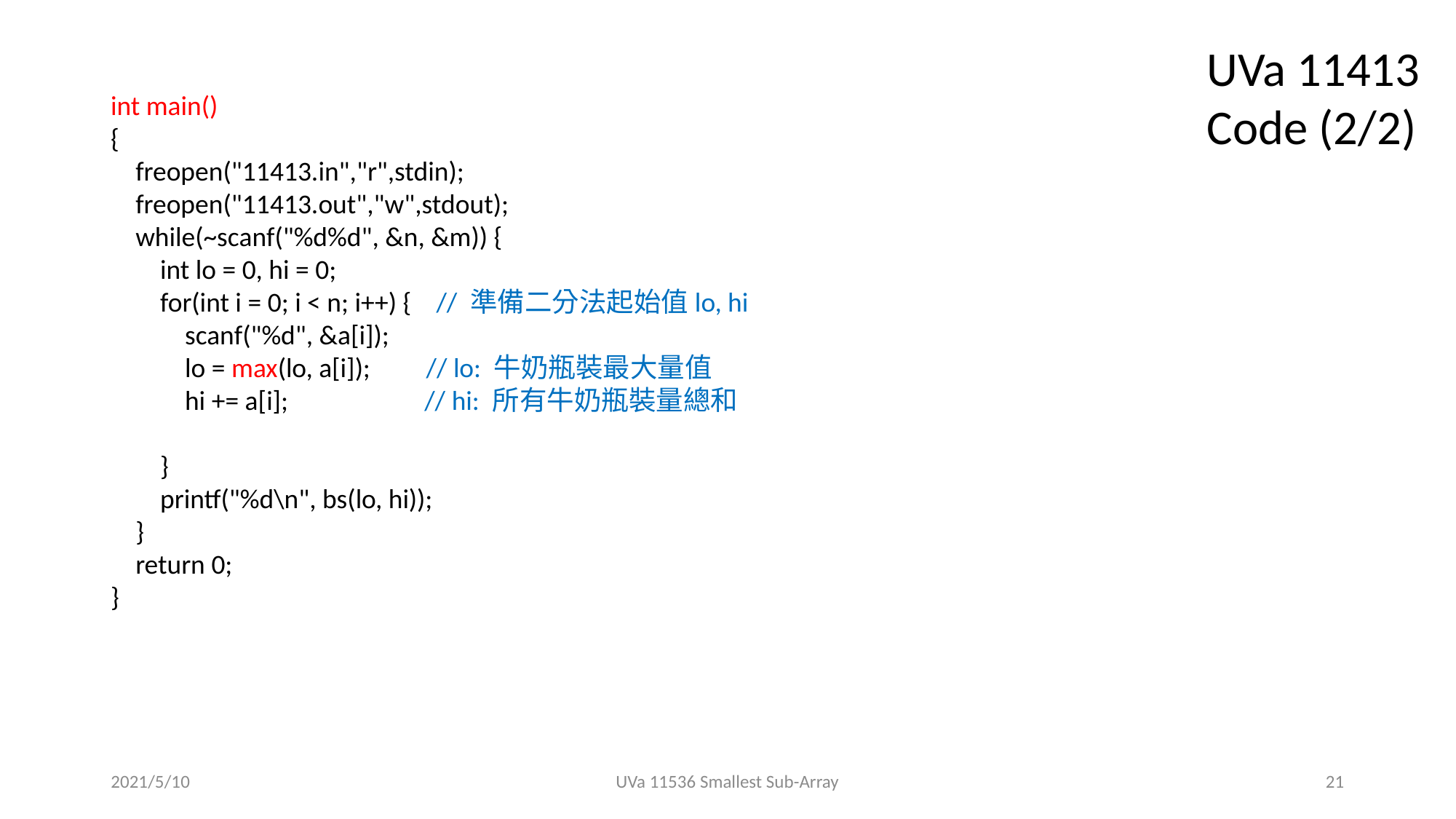

UVa 11413 Code (2/2)
int main()
{
    freopen("11413.in","r",stdin);
    freopen("11413.out","w",stdout);
    while(~scanf("%d%d", &n, &m)) {
        int lo = 0, hi = 0;
        for(int i = 0; i < n; i++) {    // 準備二分法起始值lo, hi
            scanf("%d", &a[i]);
            lo = max(lo, a[i]);         // lo: 牛奶瓶裝最大量值
            hi += a[i];                      // hi: 所有牛奶瓶裝量總和

        }
        printf("%d\n", bs(lo, hi));
    }
    return 0;
}
2021/5/10
UVa 11536 Smallest Sub-Array
21